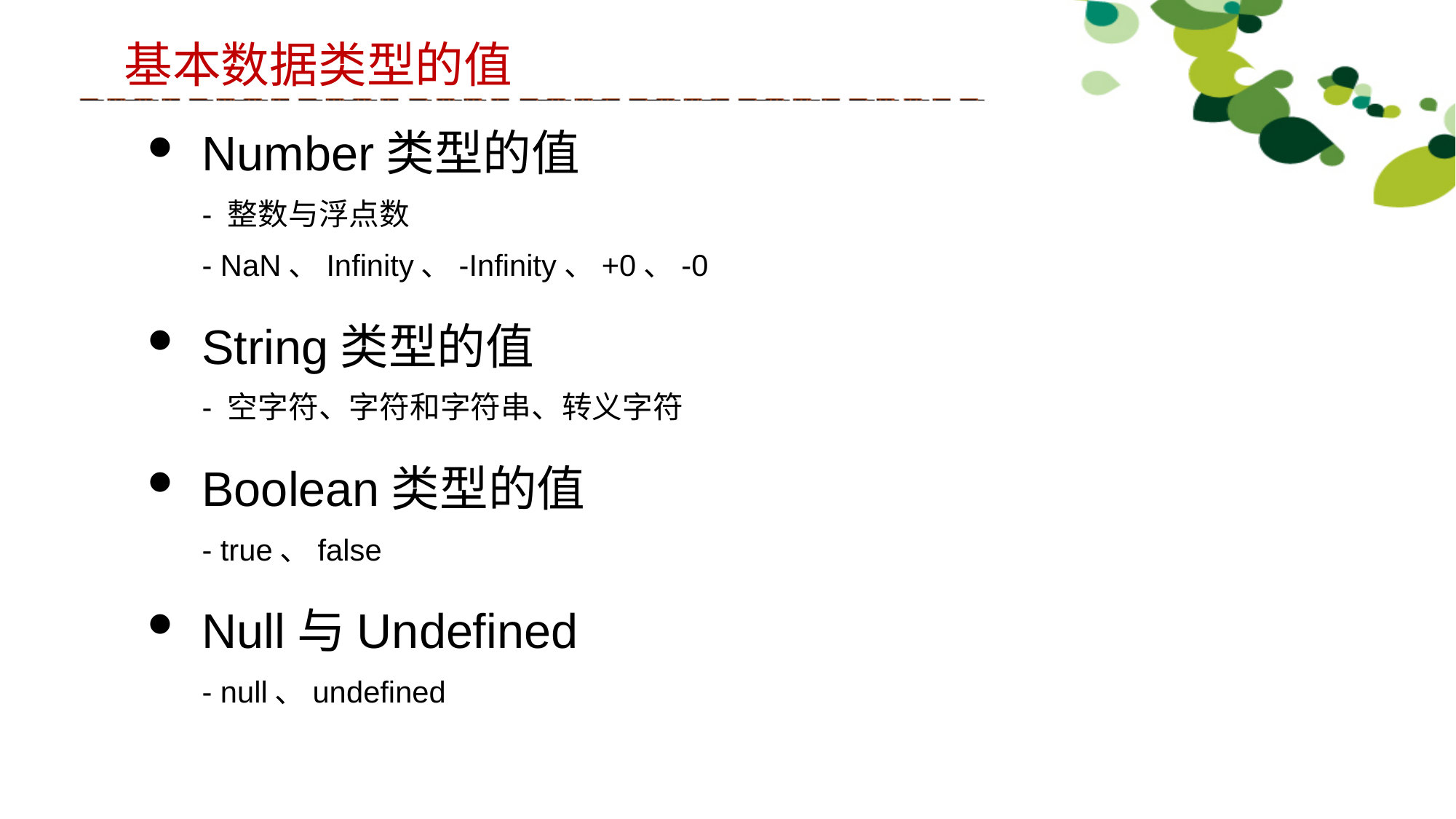

基本数据类型的值
Number类型的值
- 整数与浮点数
- NaN、Infinity、-Infinity、+0、-0
String类型的值
- 空字符、字符和字符串、转义字符
Boolean类型的值
- true、false
Null与Undefined
- null、undefined